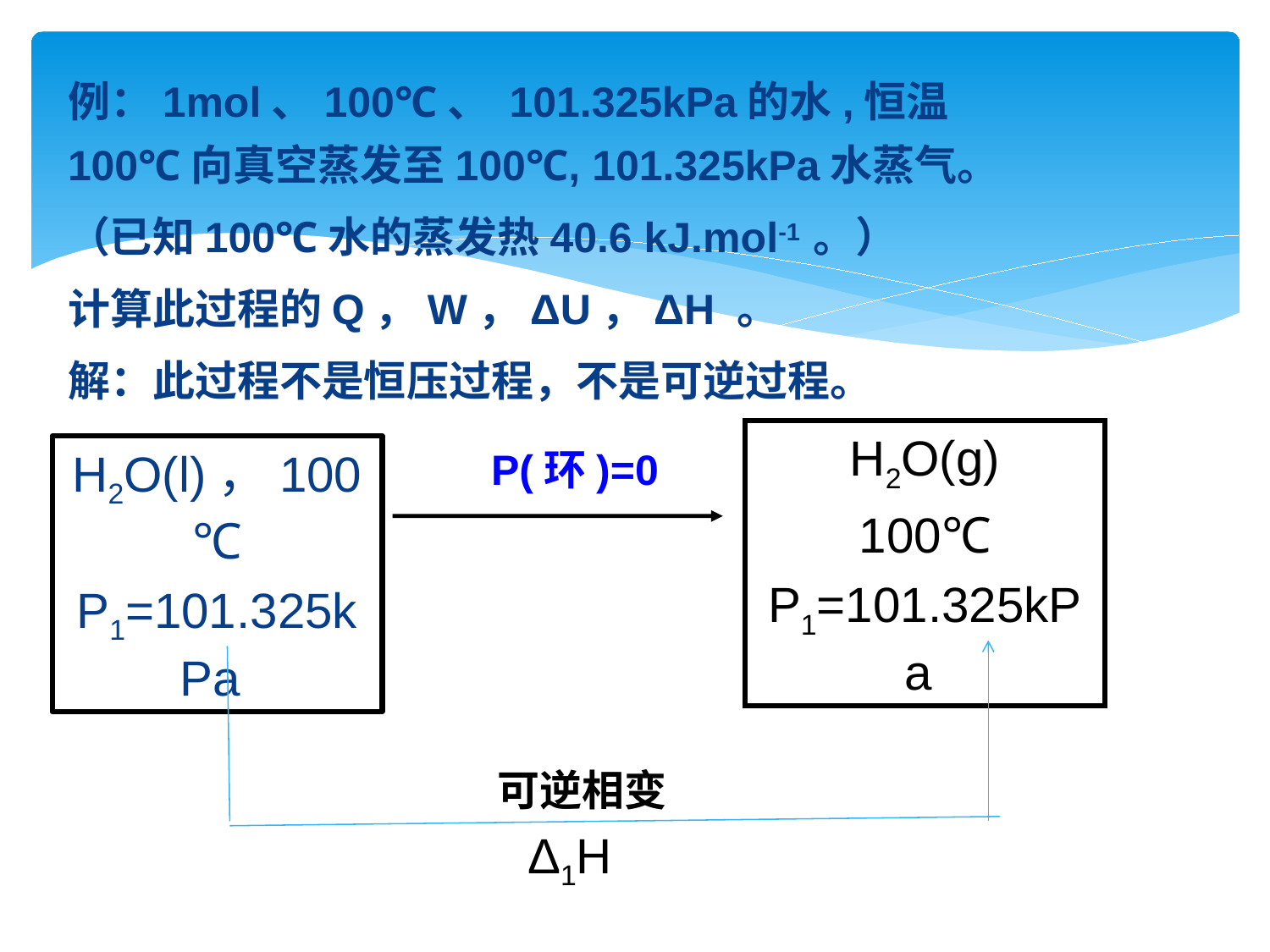

例：1mol、100℃、 101.325kPa的水,恒温100℃向真空蒸发至100℃, 101.325kPa水蒸气。
（已知100℃水的蒸发热40.6 kJ.mol-1 。）
计算此过程的Q，W，ΔU，ΔH 。
解：此过程不是恒压过程，不是可逆过程。

H2O(g)
100℃
P1=101.325kPa
H2O(l)，100℃
P1=101.325kPa
  P(环)=0

可逆相变
Δ1H